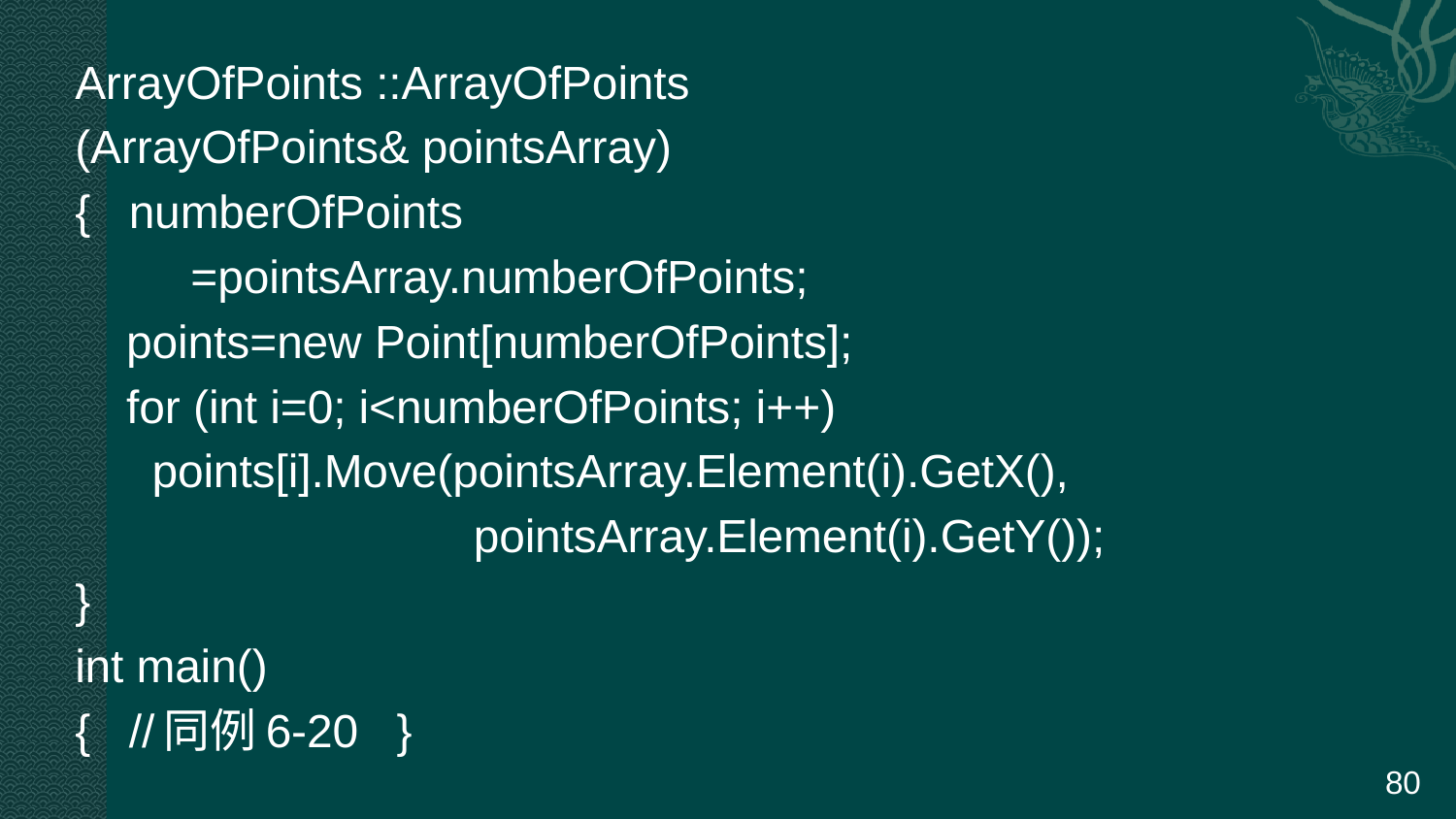

ArrayOfPoints ::ArrayOfPoints
(ArrayOfPoints& pointsArray)
{   numberOfPoints
         =pointsArray.numberOfPoints;
    points=new Point[numberOfPoints];
    for (int i=0; i<numberOfPoints; i++)
      points[i].Move(pointsArray.Element(i).GetX(),
                               pointsArray.Element(i).GetY());
}
int main()
{   //同例6-20   }
80